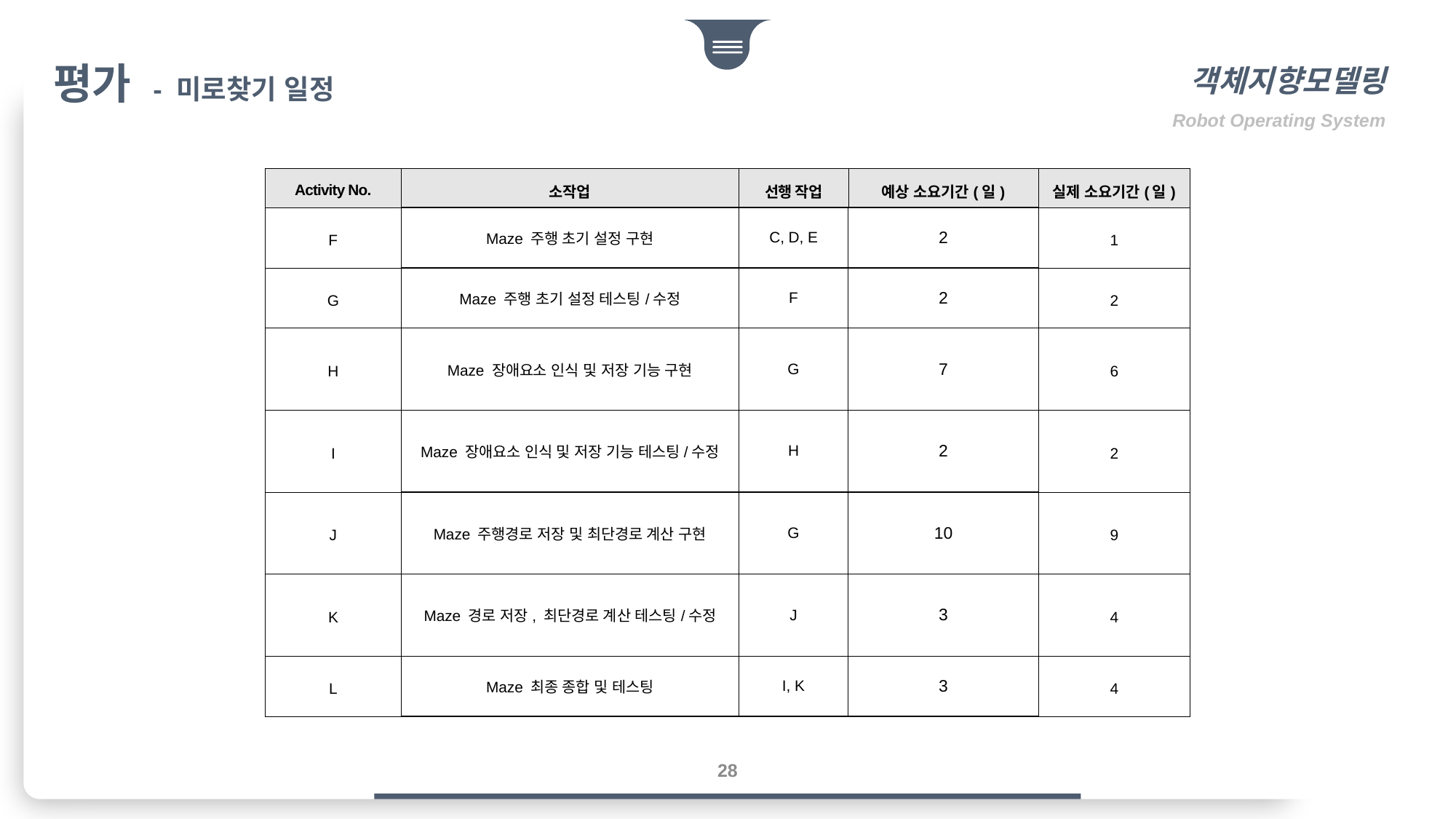

평가 - 미로찾기 일정
객체지향모델링
Robot Operating System
| Activity No. | 소작업 | 선행 작업 | 예상 소요기간(일) | 실제 소요기간(일) |
| --- | --- | --- | --- | --- |
| F | Maze 주행 초기 설정 구현 | C, D, E | 2 | 1 |
| G | Maze 주행 초기 설정 테스팅/수정 | F | 2 | 2 |
| H | Maze 장애요소 인식 및 저장 기능 구현 | G | 7 | 6 |
| I | Maze 장애요소 인식 및 저장 기능 테스팅/수정 | H | 2 | 2 |
| J | Maze 주행경로 저장 및 최단경로 계산 구현 | G | 10 | 9 |
| K | Maze 경로 저장, 최단경로 계산 테스팅/수정 | J | 3 | 4 |
| L | Maze 최종 종합 및 테스팅 | I, K | 3 | 4 |
28